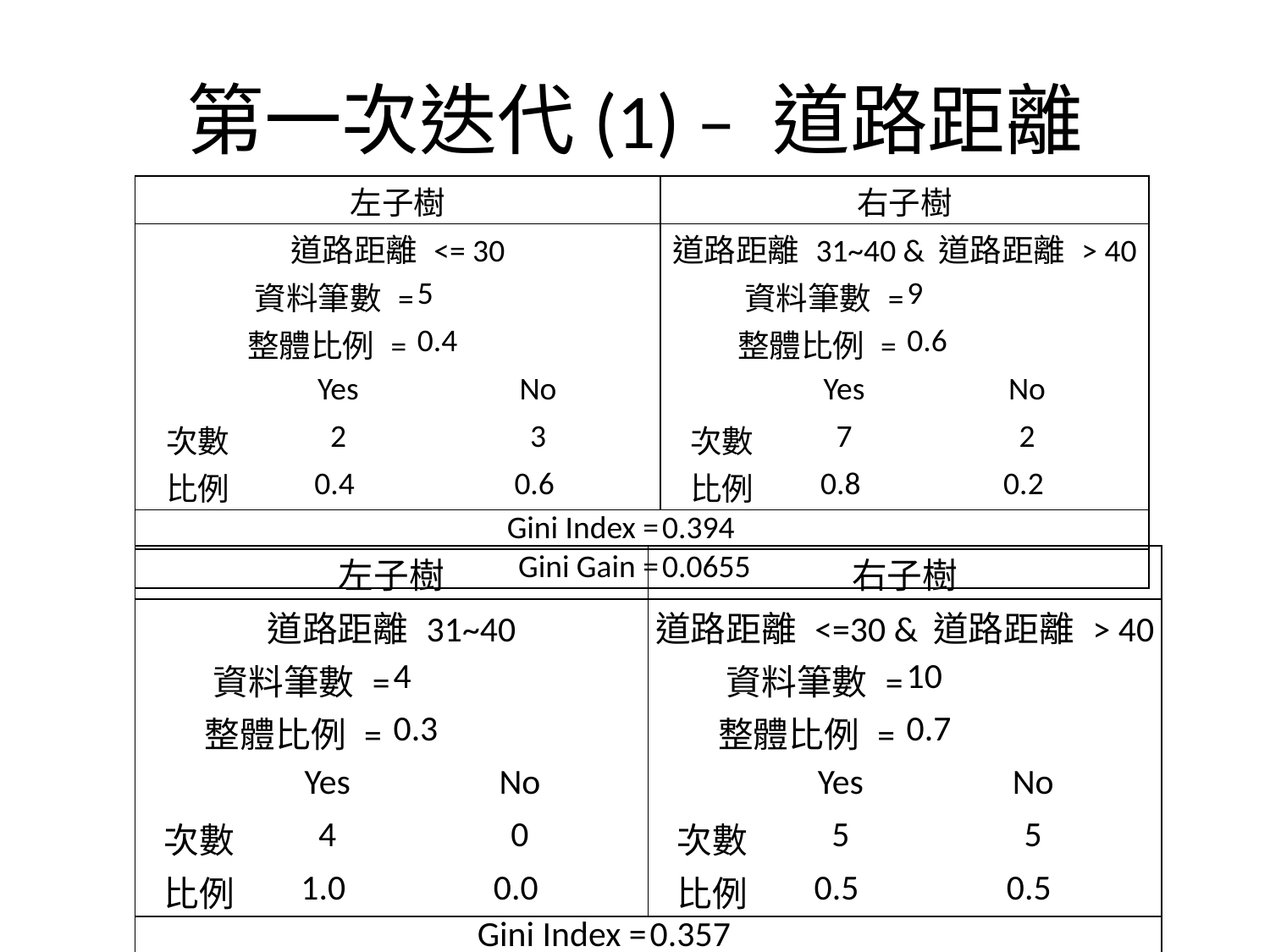

# 第一次迭代(1) – 道路距離
| 左子樹 |  |  | 右子樹 |  |  |
| --- | --- | --- | --- | --- | --- |
| 道路距離 <= 30 |  |  | 道路距離 31~40 & 道路距離 > 40 |  |  |
| 資料筆數 = |  | 5 | 資料筆數 = |  | 9 |
| 整體比例 = |  | 0.4 | 整體比例 = |  | 0.6 |
|  | Yes | No |  | Yes | No |
| 次數 | 2 | 3 | 次數 | 7 | 2 |
| 比例 | 0.4 | 0.6 | 比例 | 0.8 | 0.2 |
| Gini Index = |  |  | 0.394 |  |  |
| Gini Gain = |  |  | 0.0655 |  |  |
| 左子樹 |  |  | 右子樹 |  |  |
| --- | --- | --- | --- | --- | --- |
| 道路距離 31~40 |  |  | 道路距離 <=30 & 道路距離 > 40 |  |  |
| 資料筆數 = |  | 4 | 資料筆數 = |  | 10 |
| 整體比例 = |  | 0.3 | 整體比例 = |  | 0.7 |
|  | Yes | No |  | Yes | No |
| 次數 | 4 | 0 | 次數 | 5 | 5 |
| 比例 | 1.0 | 0.0 | 比例 | 0.5 | 0.5 |
| Gini Index = |  |  | 0.357 |  |  |
| Gini Gain = |  |  | 0.102 |  |  |